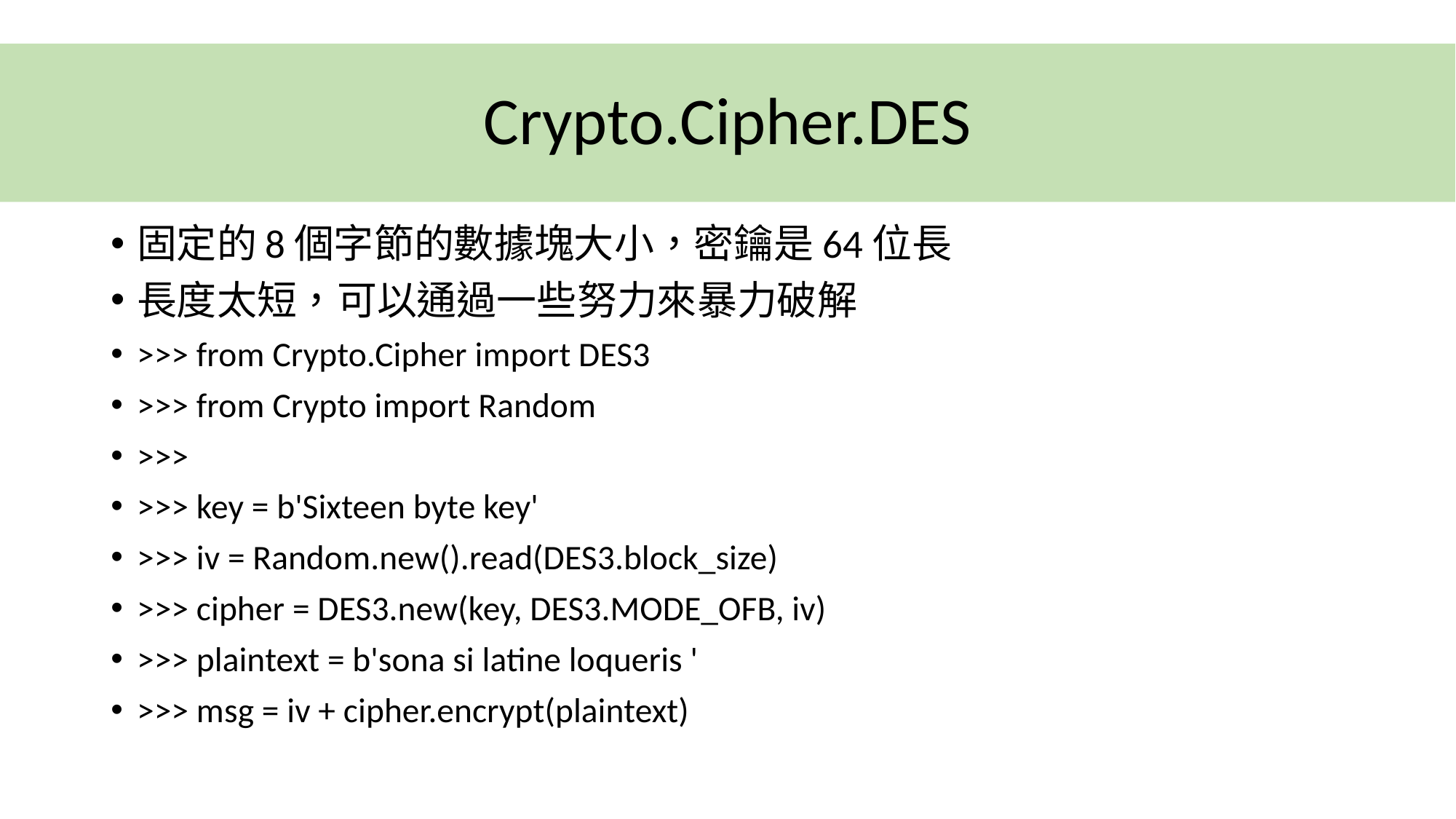

# Crypto.Cipher.DES
固定的8個字節的數據塊大小，密鑰是64位長
長度太短，可以通過一些努力來暴力破解
>>> from Crypto.Cipher import DES3
>>> from Crypto import Random
>>>
>>> key = b'Sixteen byte key'
>>> iv = Random.new().read(DES3.block_size)
>>> cipher = DES3.new(key, DES3.MODE_OFB, iv)
>>> plaintext = b'sona si latine loqueris '
>>> msg = iv + cipher.encrypt(plaintext)